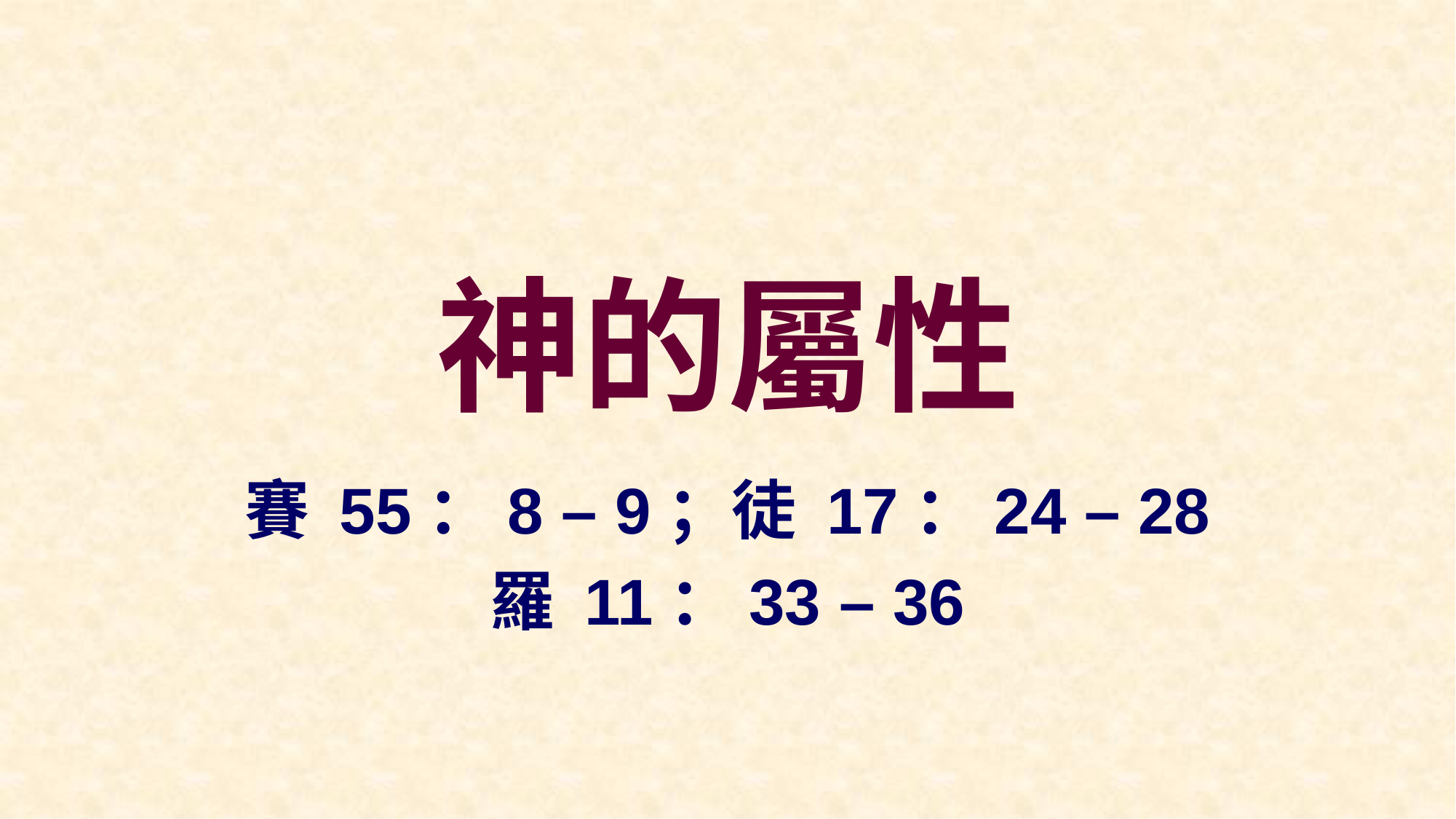

# 神的屬性
賽 55：8 – 9；徒 17：24 – 28
羅 11：33 – 36